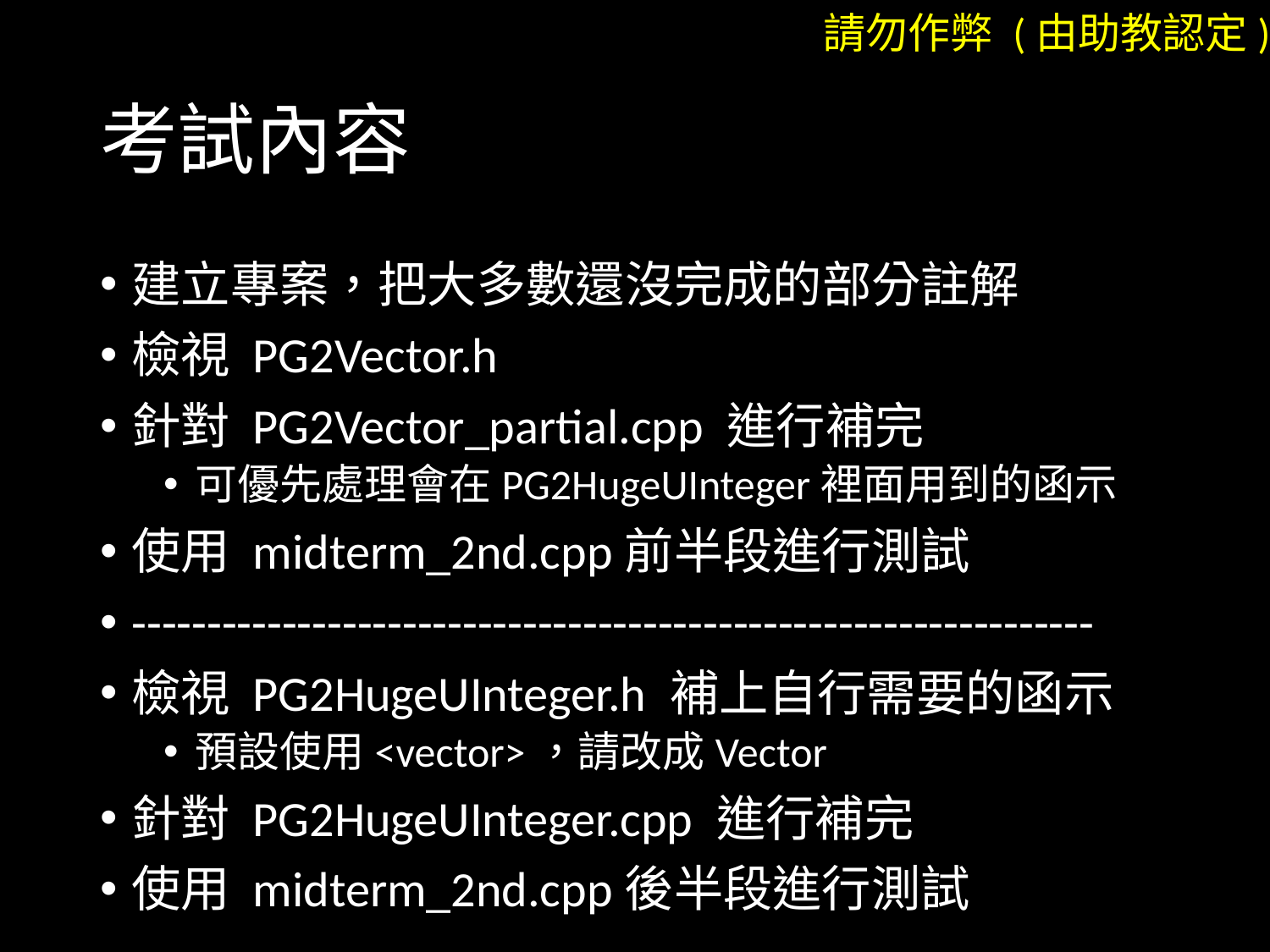

請勿作弊 (由助教認定)
# 考試內容
建立專案，把大多數還沒完成的部分註解
檢視 PG2Vector.h
針對 PG2Vector_partial.cpp 進行補完
可優先處理會在PG2HugeUInteger裡面用到的函示
使用 midterm_2nd.cpp前半段進行測試
----------------------------------------------------------------
檢視 PG2HugeUInteger.h 補上自行需要的函示
預設使用<vector>，請改成Vector
針對 PG2HugeUInteger.cpp 進行補完
使用 midterm_2nd.cpp後半段進行測試